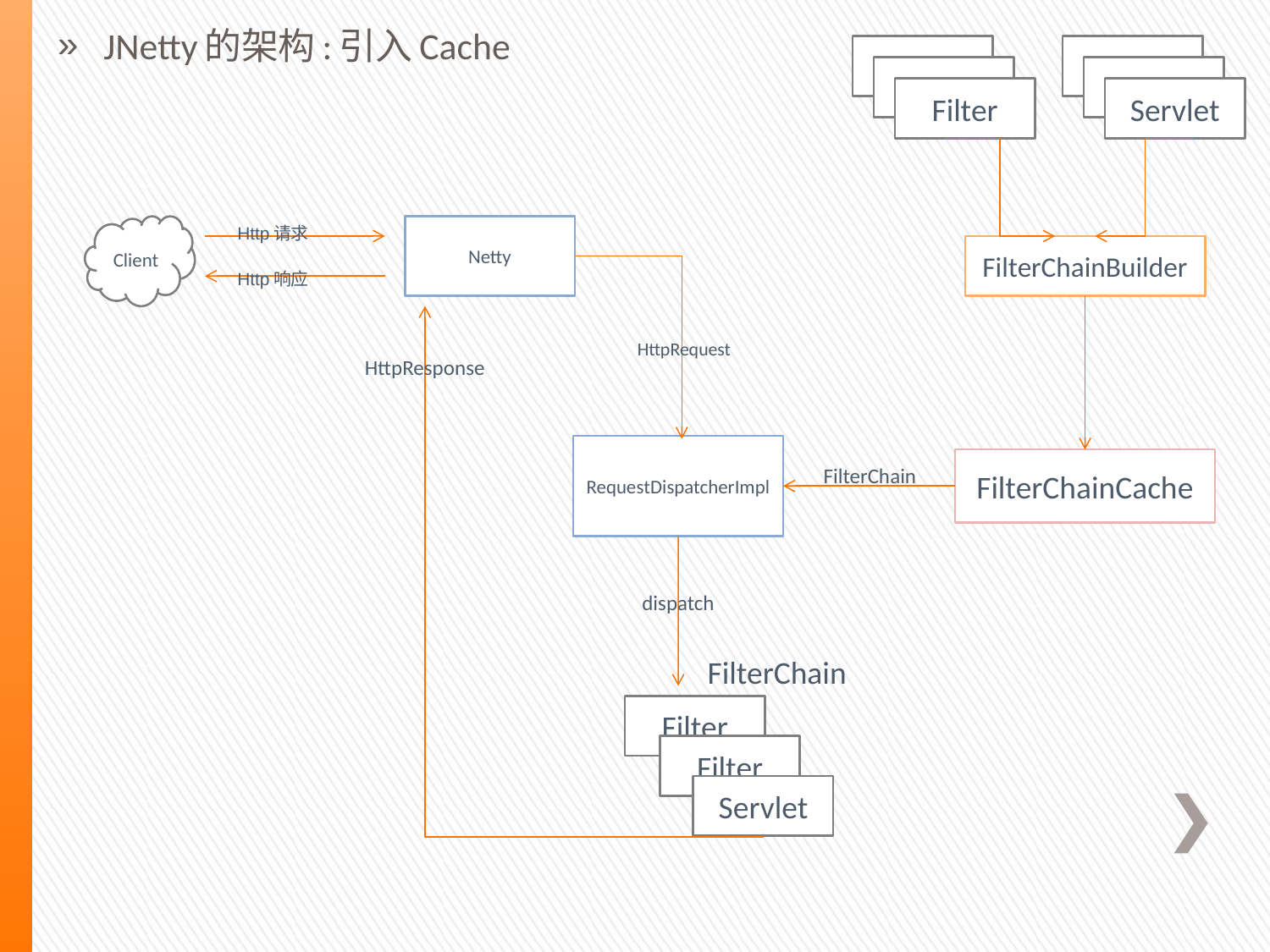

JNetty的架构:引入Cache
Filter
Servlet
Filter
Servlet
Filter
Servlet
Client
Http请求
Netty
FilterChainBuilder
Http响应
HttpRequest
HttpResponse
RequestDispatcherImpl
FilterChainCache
FilterChain
dispatch
FilterChain
Filter
Filter
Servlet